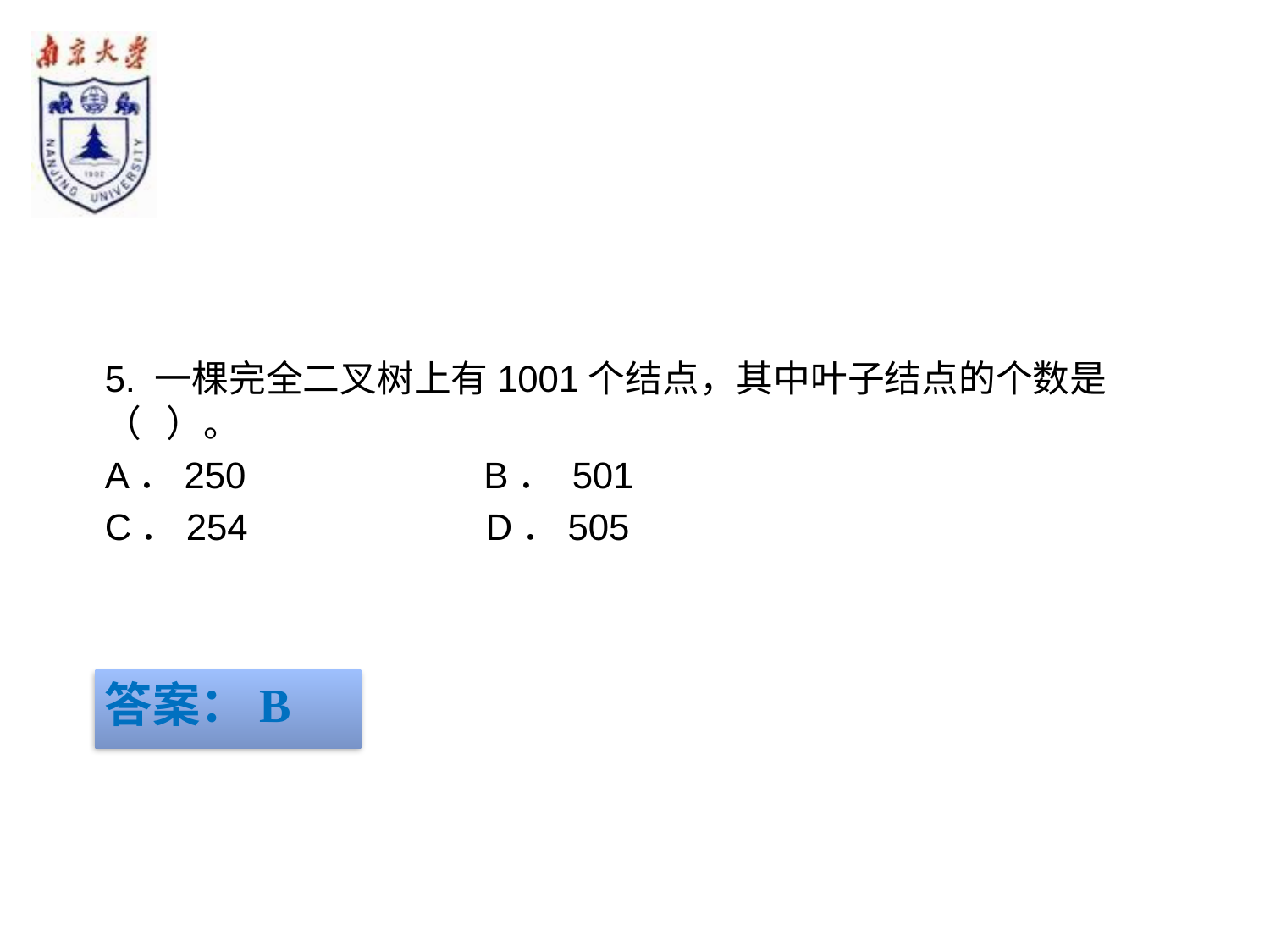

#
5. 一棵完全二叉树上有1001个结点，其中叶子结点的个数是（   ）。
A．250                       B． 501
C．254                       D．505
答案：B